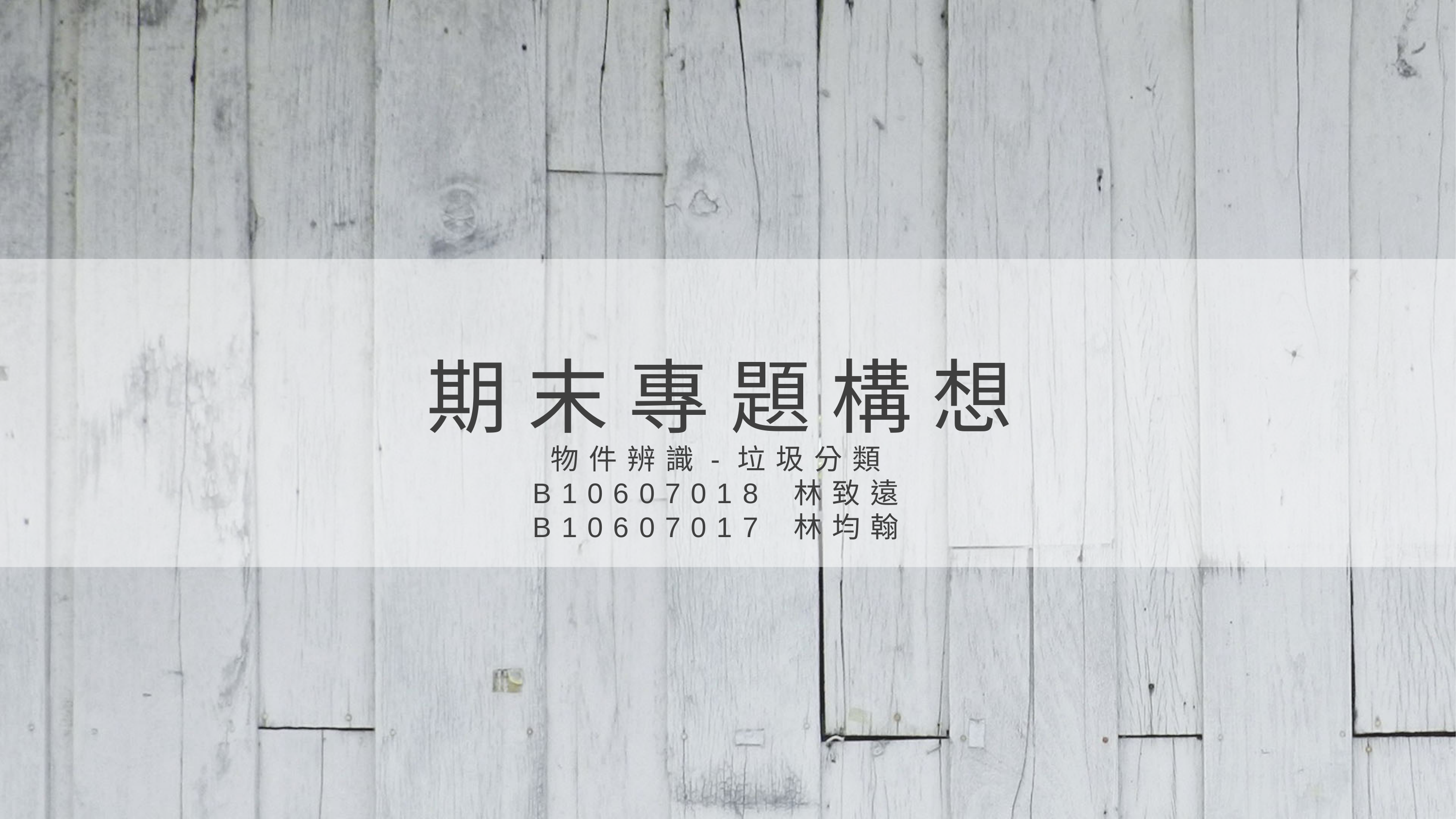

# 期末專題構想
物件辨識-垃圾分類
B10607018 林致遠
B10607017 林均翰